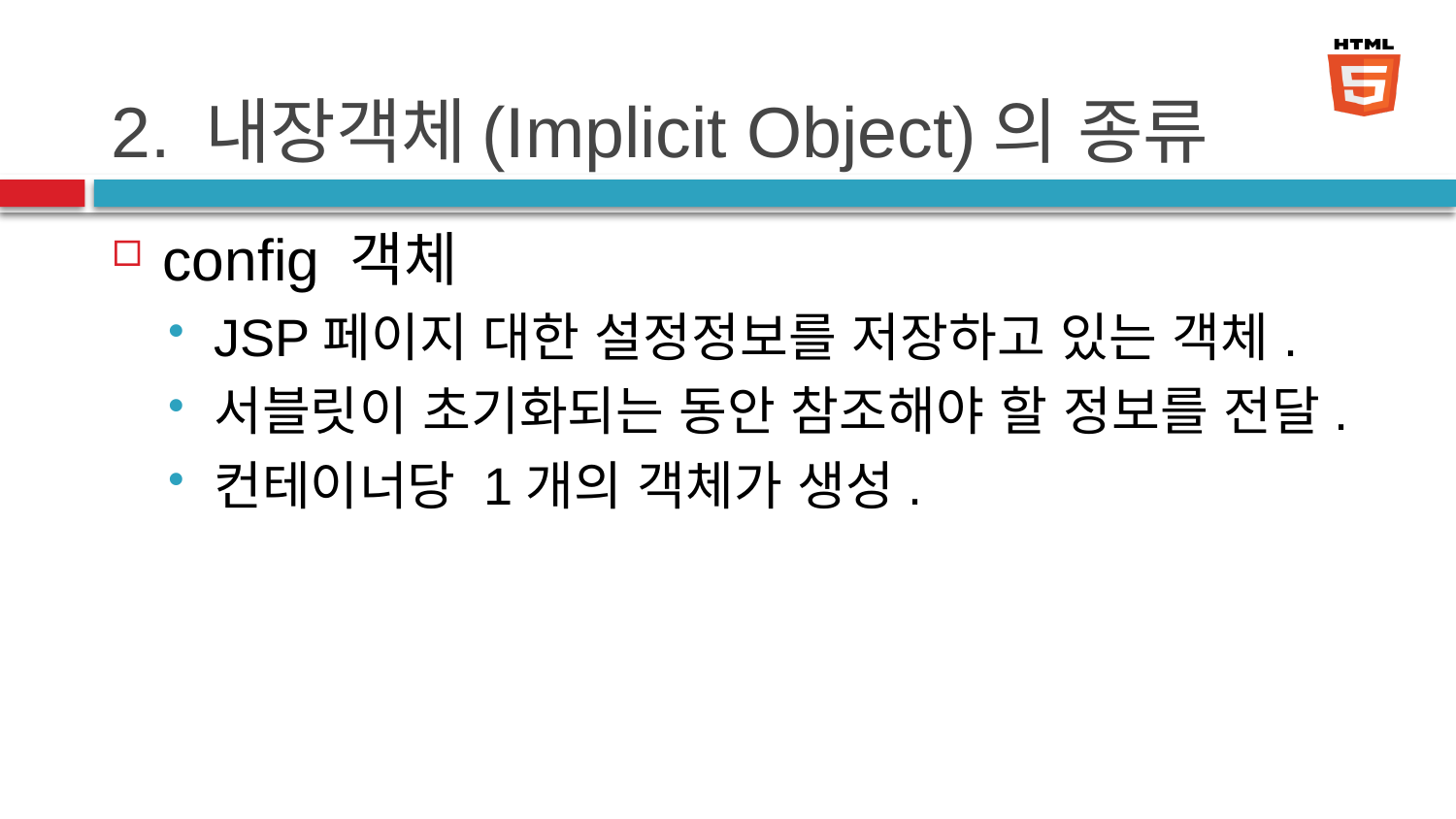

# 2. 내장객체(Implicit Object)의 종류
config 객체
JSP페이지 대한 설정정보를 저장하고 있는 객체.
서블릿이 초기화되는 동안 참조해야 할 정보를 전달.
컨테이너당 1개의 객체가 생성.